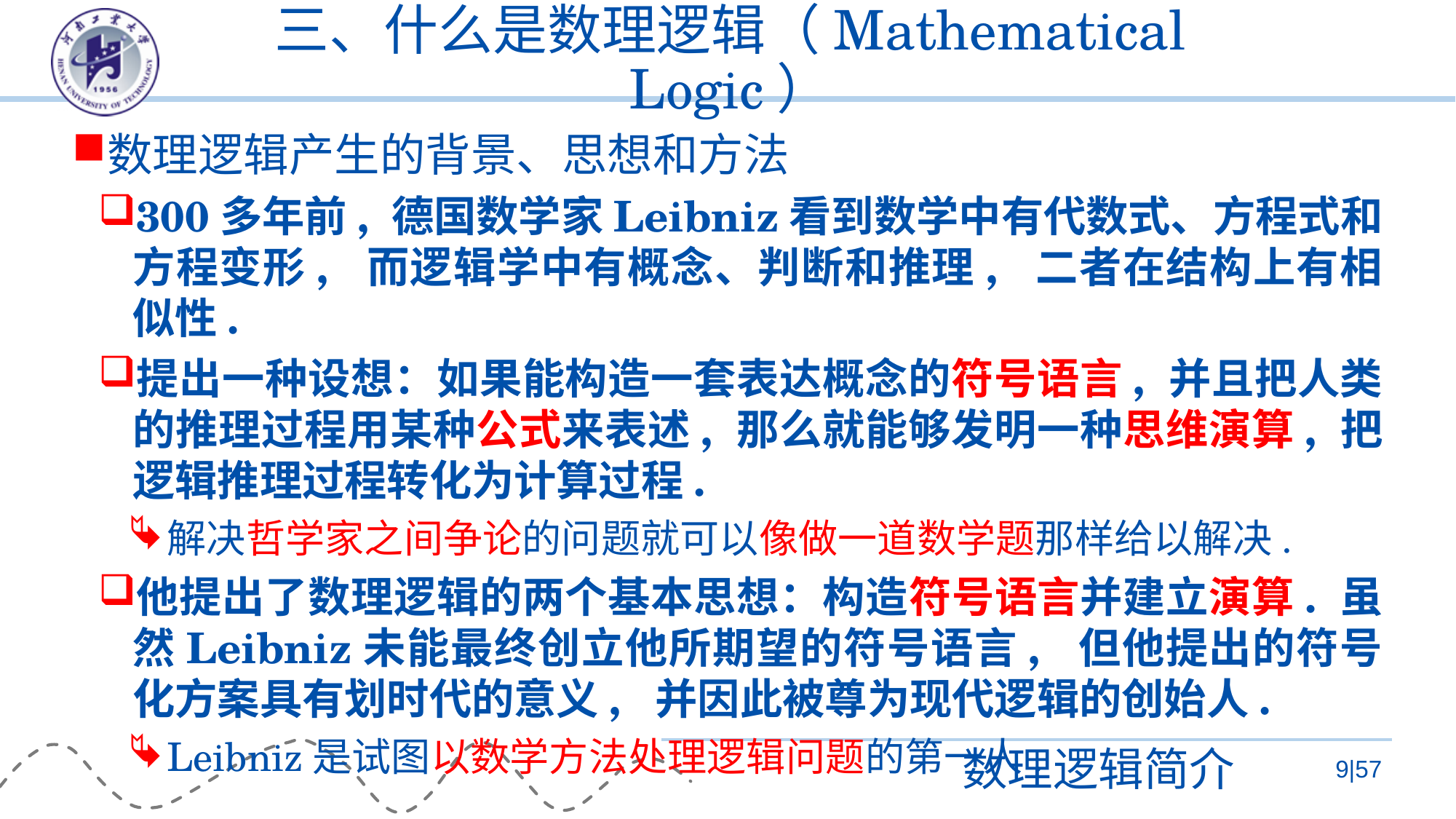

# 三、什么是数理逻辑（Mathematical Logic）
数理逻辑产生的背景、思想和方法
300多年前, 德国数学家Leibniz看到数学中有代数式、方程式和方程变形,  而逻辑学中有概念、判断和推理,  二者在结构上有相似性.
提出一种设想：如果能构造一套表达概念的符号语言, 并且把人类的推理过程用某种公式来表述, 那么就能够发明一种思维演算, 把逻辑推理过程转化为计算过程.
解决哲学家之间争论的问题就可以像做一道数学题那样给以解决.
他提出了数理逻辑的两个基本思想：构造符号语言并建立演算. 虽然Leibniz未能最终创立他所期望的符号语言,  但他提出的符号化方案具有划时代的意义,  并因此被尊为现代逻辑的创始人.
Leibniz是试图以数学方法处理逻辑问题的第一人.
数理逻辑简介
9|57